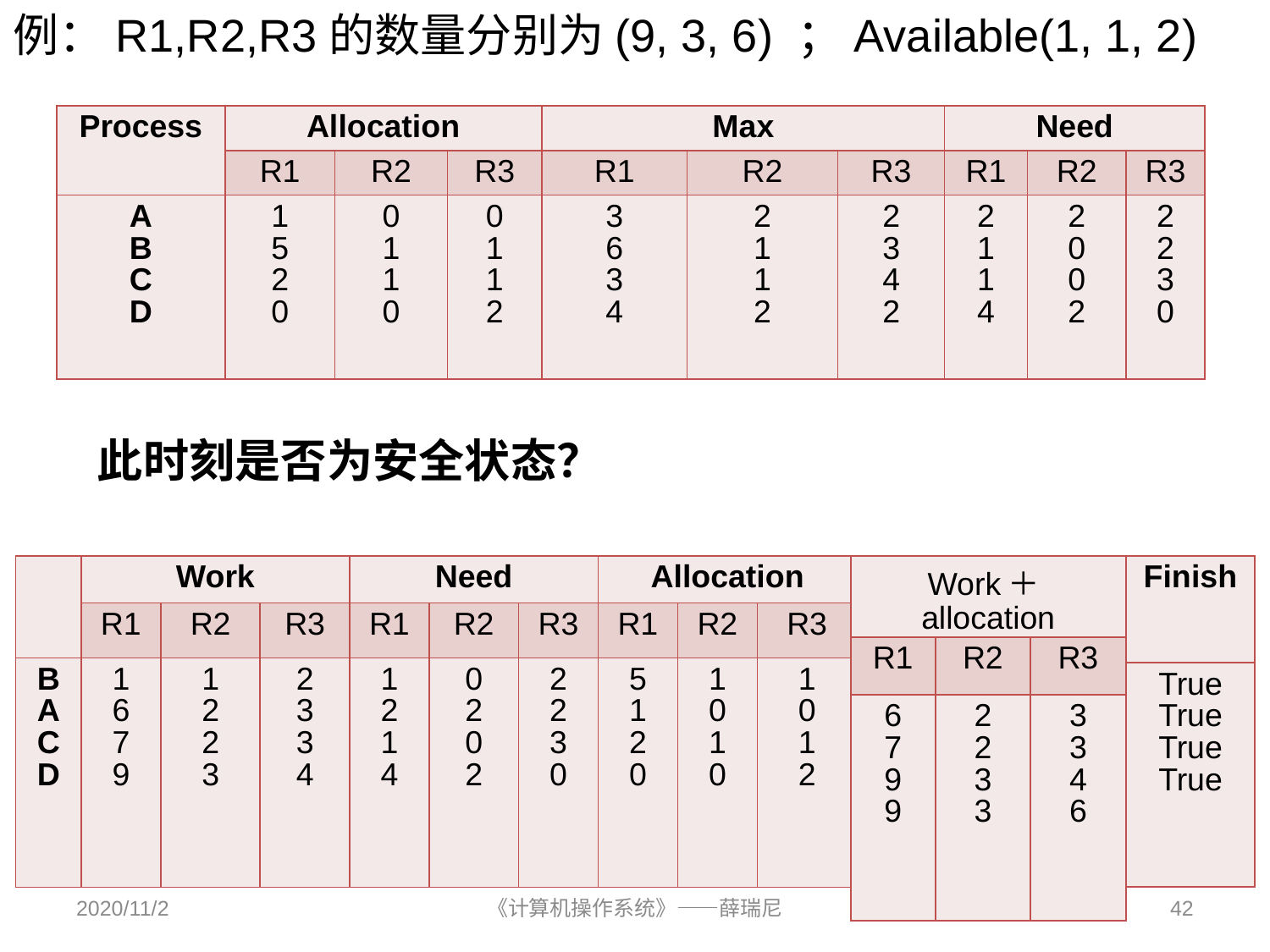

例：R1,R2,R3的数量分别为(9, 3, 6) ；Available(1, 1, 2)
| Process | Allocation |  |  | Max |  |  | Need |  |  |
| --- | --- | --- | --- | --- | --- | --- | --- | --- | --- |
|  | R1 | R2 | R3 | R1 | R2 | R3 | R1 | R2 | R3 |
| A B C D | 1 5 2 0 | 0 1 1 0 | 0 1 1 2 | 3 6 3 4 | 2 1 1 2 | 2 3 4 2 | 2 1 1 4 | 2 0 0 2 | 2 2 3 0 |
此时刻是否为安全状态？
| Finish |
| --- |
| True True True True |
|  | Work |  |  | Need |  |  | Allocation |  |  |
| --- | --- | --- | --- | --- | --- | --- | --- | --- | --- |
|  | R1 | R2 | R3 | R1 | R2 | R3 | R1 | R2 | R3 |
| B A C D | 1 6 7 9 | 1 2 2 3 | 2 3 3 4 | 1 2 1 4 | 0 2 0 2 | 2 2 3 0 | 5 1 2 0 | 1 0 1 0 | 1 0 1 2 |
| Work＋allocation |  |  |
| --- | --- | --- |
| R1 | R2 | R3 |
| 6 7 9 9 | 2 2 3 3 | 3 3 4 6 |
2020/11/2
《计算机操作系统》——薛瑞尼
42